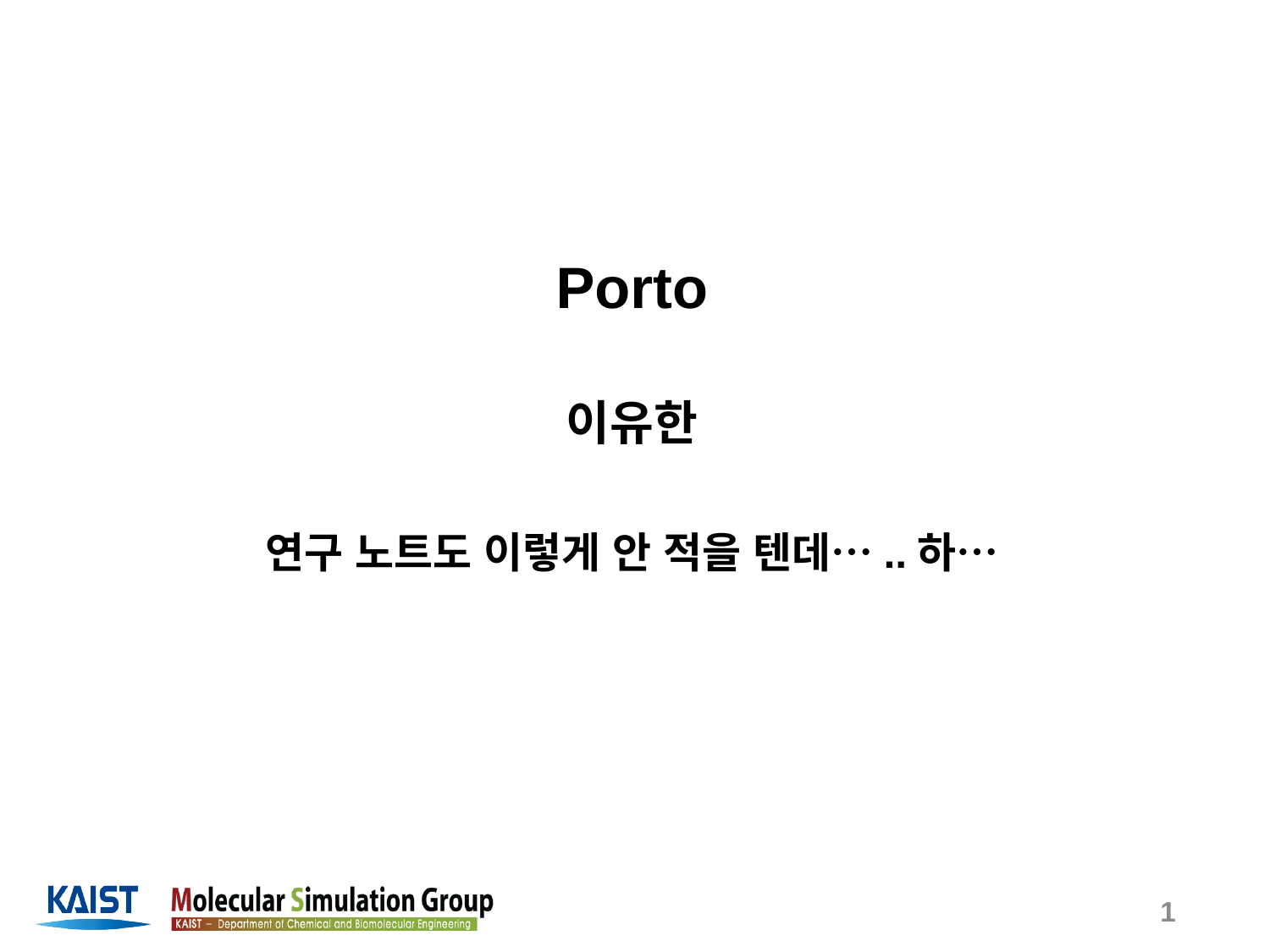

# Porto
이유한

연구 노트도 이렇게 안 적을 텐데…..하…
1